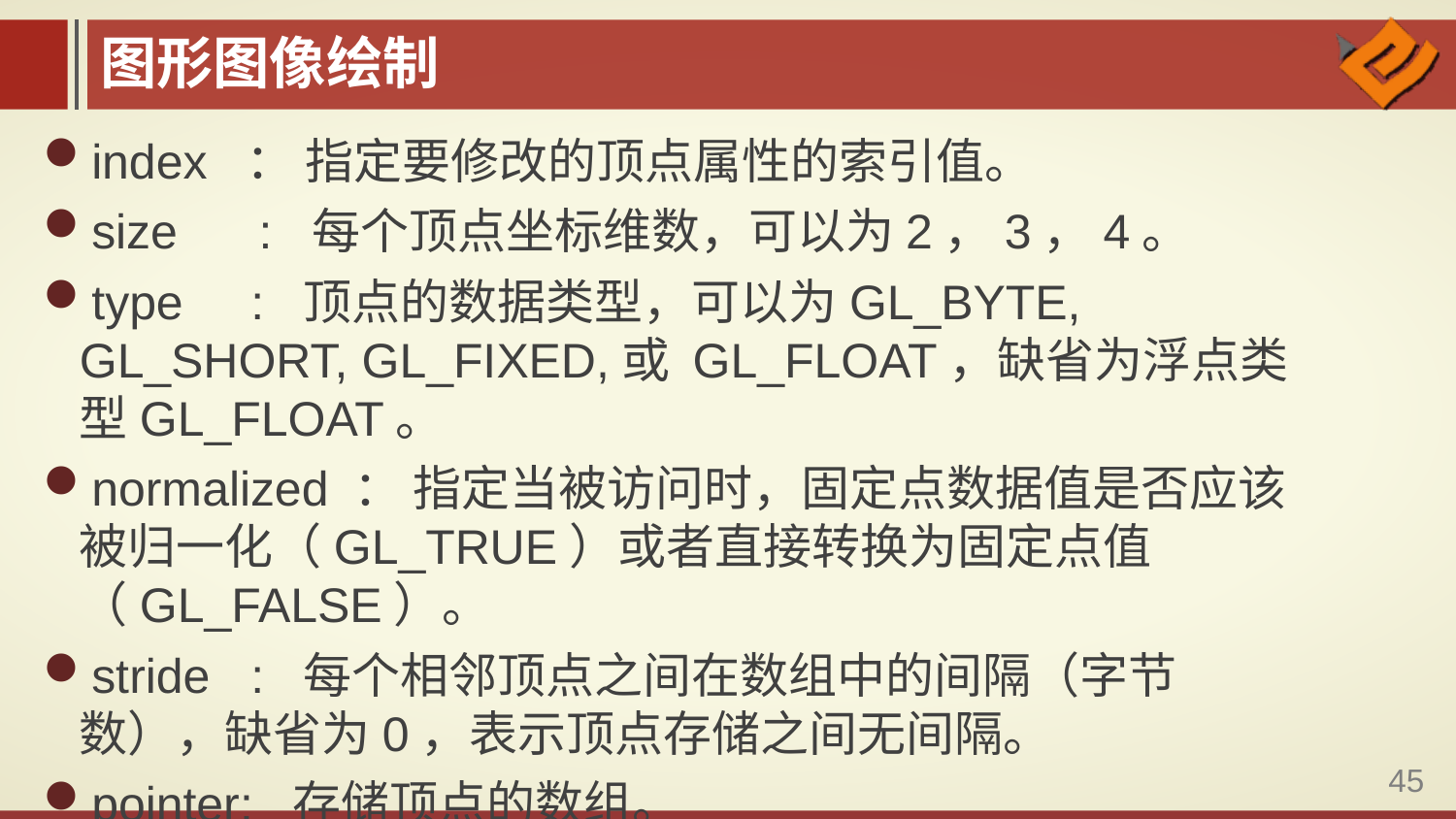

图形图像绘制
index  ： 指定要修改的顶点属性的索引值。
size      :  每个顶点坐标维数，可以为2，3，4。
type     :  顶点的数据类型，可以为GL_BYTE, GL_SHORT, GL_FIXED,或 GL_FLOAT，缺省为浮点类型GL_FLOAT。
normalized ： 指定当被访问时，固定点数据值是否应该被归一化（GL_TRUE）或者直接转换为固定点值（GL_FALSE）。
stride   :  每个相邻顶点之间在数组中的间隔（字节数），缺省为0，表示顶点存储之间无间隔。
pointer:  存储顶点的数组。